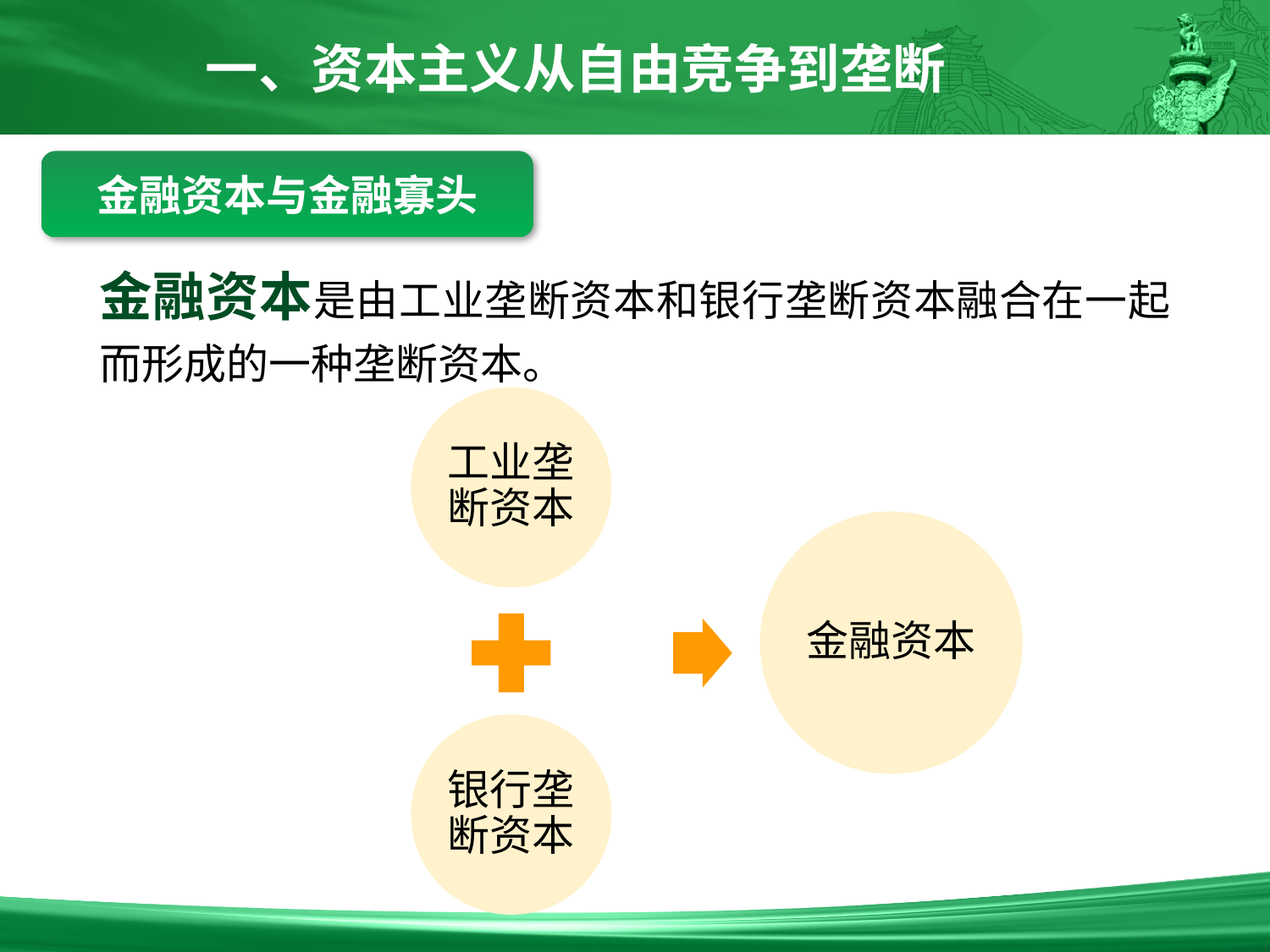

一、资本主义从自由竞争到垄断
金融资本与金融寡头
金融资本是由工业垄断资本和银行垄断资本融合在一起而形成的一种垄断资本。
工业垄断资本
金融资本

银行垄断资本